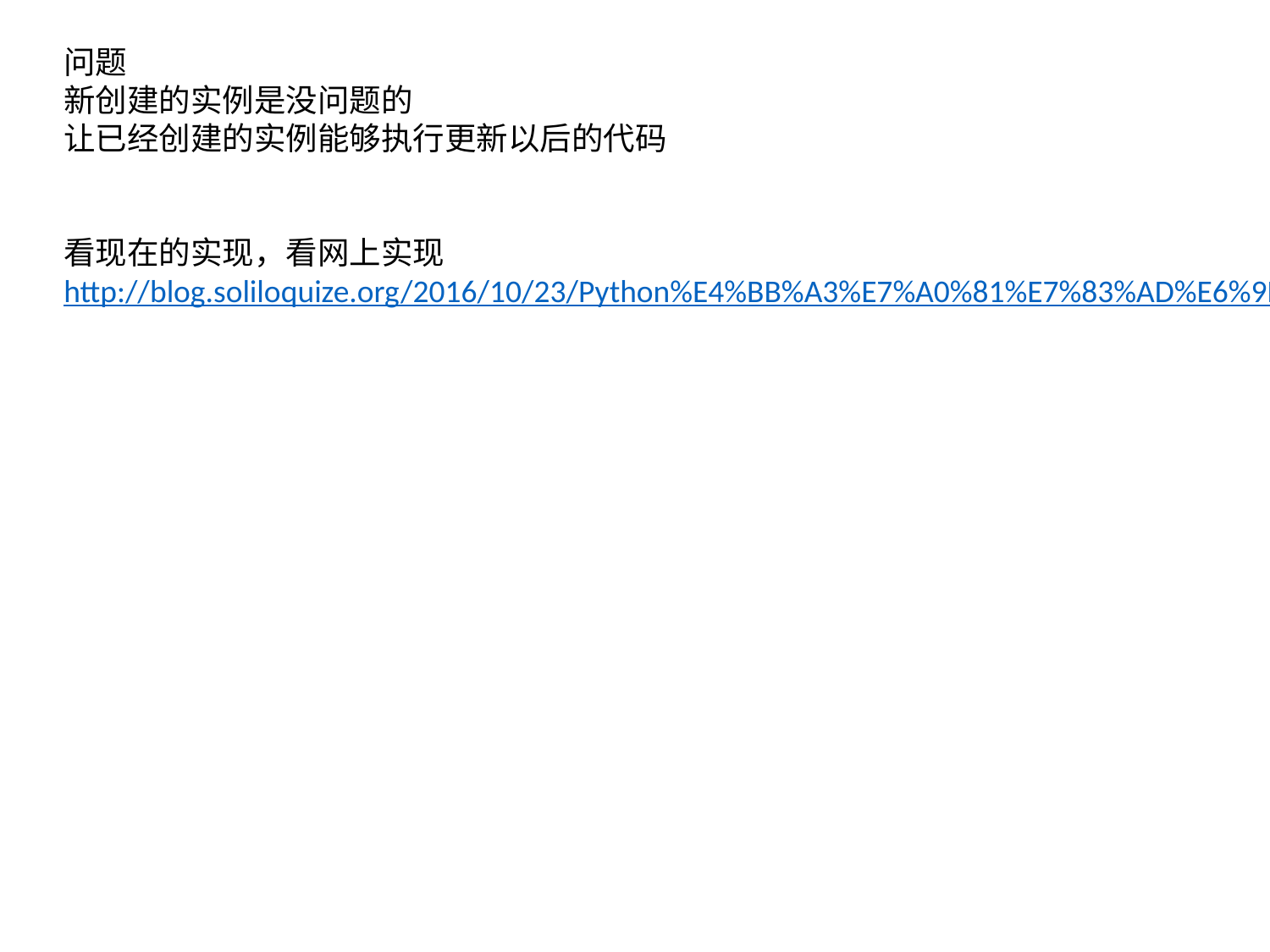

问题
新创建的实例是没问题的
让已经创建的实例能够执行更新以后的代码

看现在的实现，看网上实现
http://blog.soliloquize.org/2016/10/23/Python%E4%BB%A3%E7%A0%81%E7%83%AD%E6%9B%B4%E6%96%B0%E5%AE%9E%E7%8E%B0/?hmsr=toutiao.io&utm_medium=toutiao.io&utm_source=toutiao.io